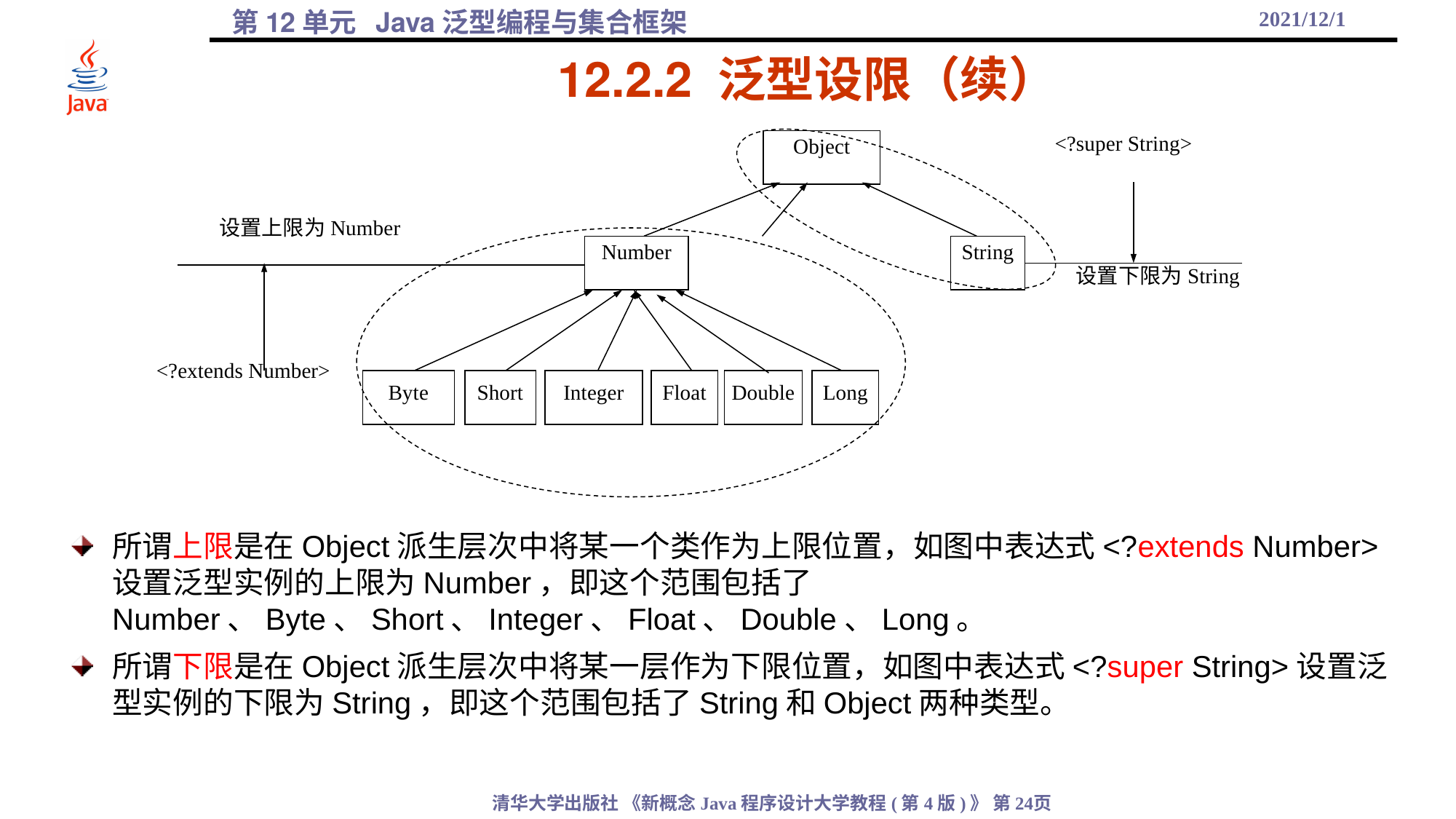

2021/12/1
# 12.2.2 泛型设限（续）

Object
<?super String>

设置上限为Number

Number

String
设置下限为String
<?extends Number>
Byte
Short
Integer
Float
Double
Long
所谓上限是在Object派生层次中将某一个类作为上限位置，如图中表达式<?extends Number>设置泛型实例的上限为Number，即这个范围包括了Number、Byte、Short、Integer、Float、Double、Long。
所谓下限是在Object派生层次中将某一层作为下限位置，如图中表达式<?super String>设置泛型实例的下限为String，即这个范围包括了String和Object两种类型。